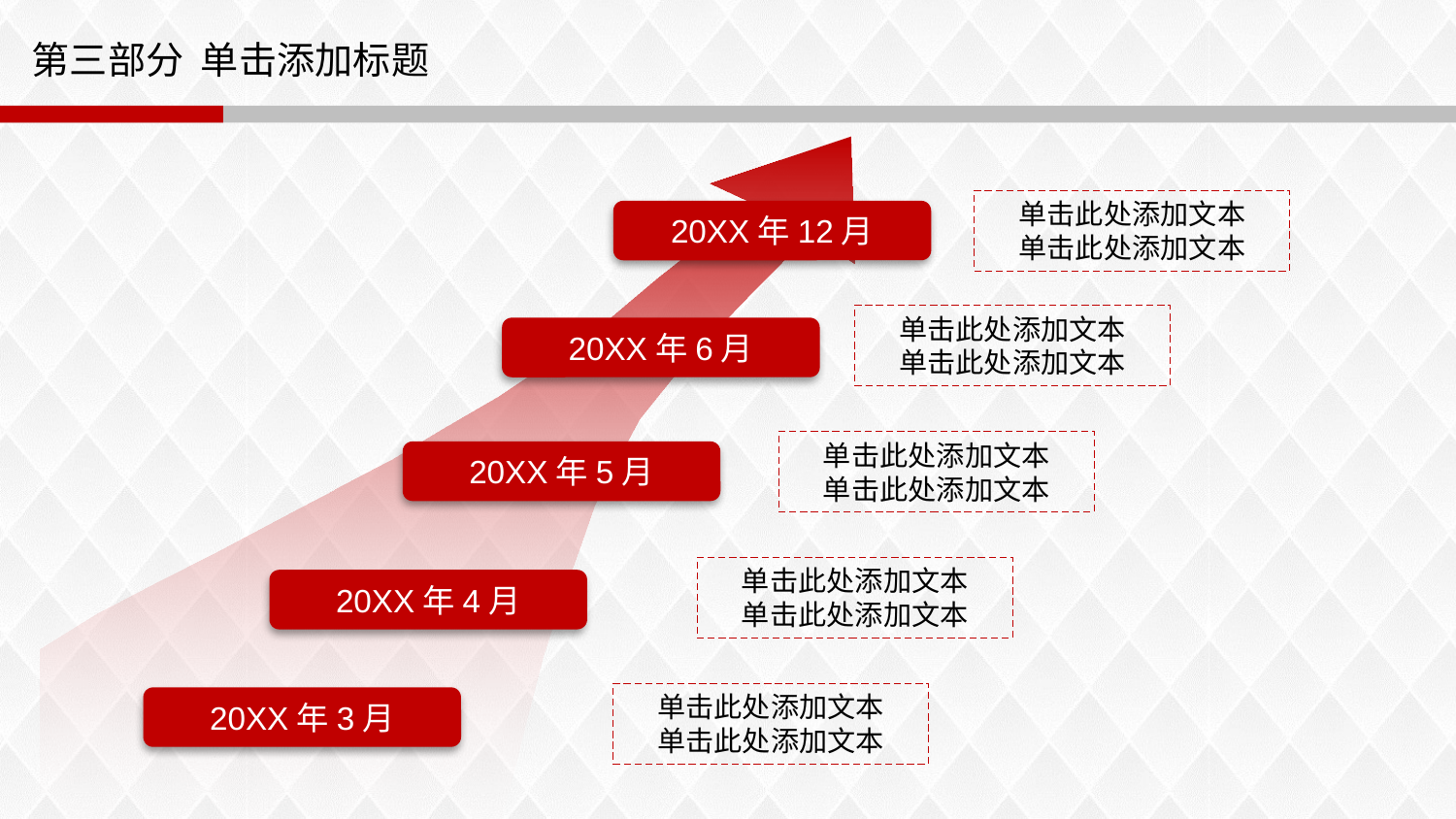

# 第三部分  单击添加标题

单击此处添加文本
单击此处添加文本
20XX年12月
单击此处添加文本
单击此处添加文本
20XX年6月
单击此处添加文本
单击此处添加文本
20XX年5月
单击此处添加文本
单击此处添加文本
20XX年4月
单击此处添加文本
单击此处添加文本
20XX年3月